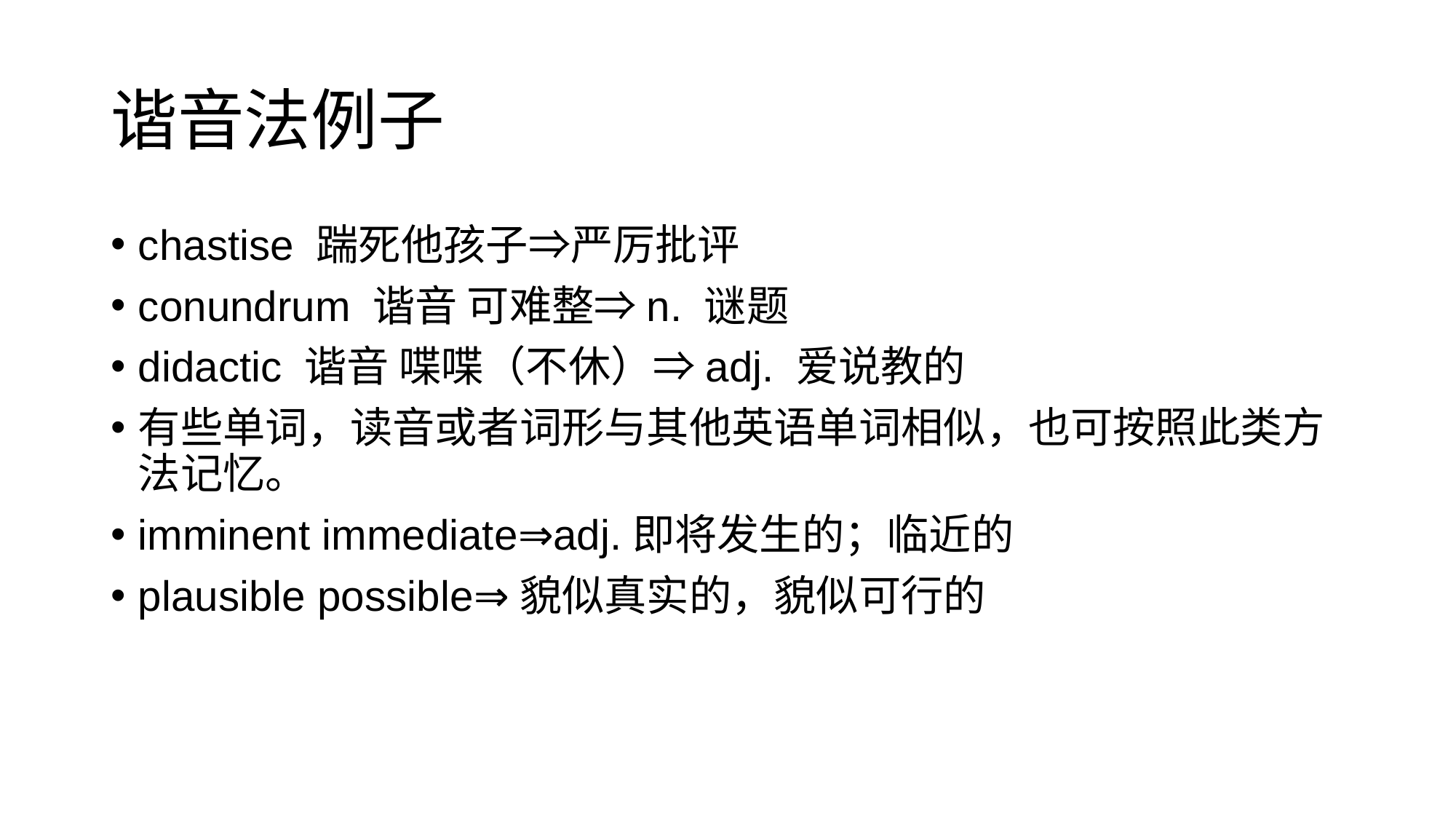

# 谐音法例子
chastise 踹死他孩子⇒严厉批评
conundrum 谐音 可难整⇒n. 谜题
didactic 谐音 喋喋（不休）⇒adj. 爱说教的
有些单词，读音或者词形与其他英语单词相似，也可按照此类方法记忆。
imminent immediate⇒adj.即将发生的；临近的
plausible possible⇒貌似真实的，貌似可行的